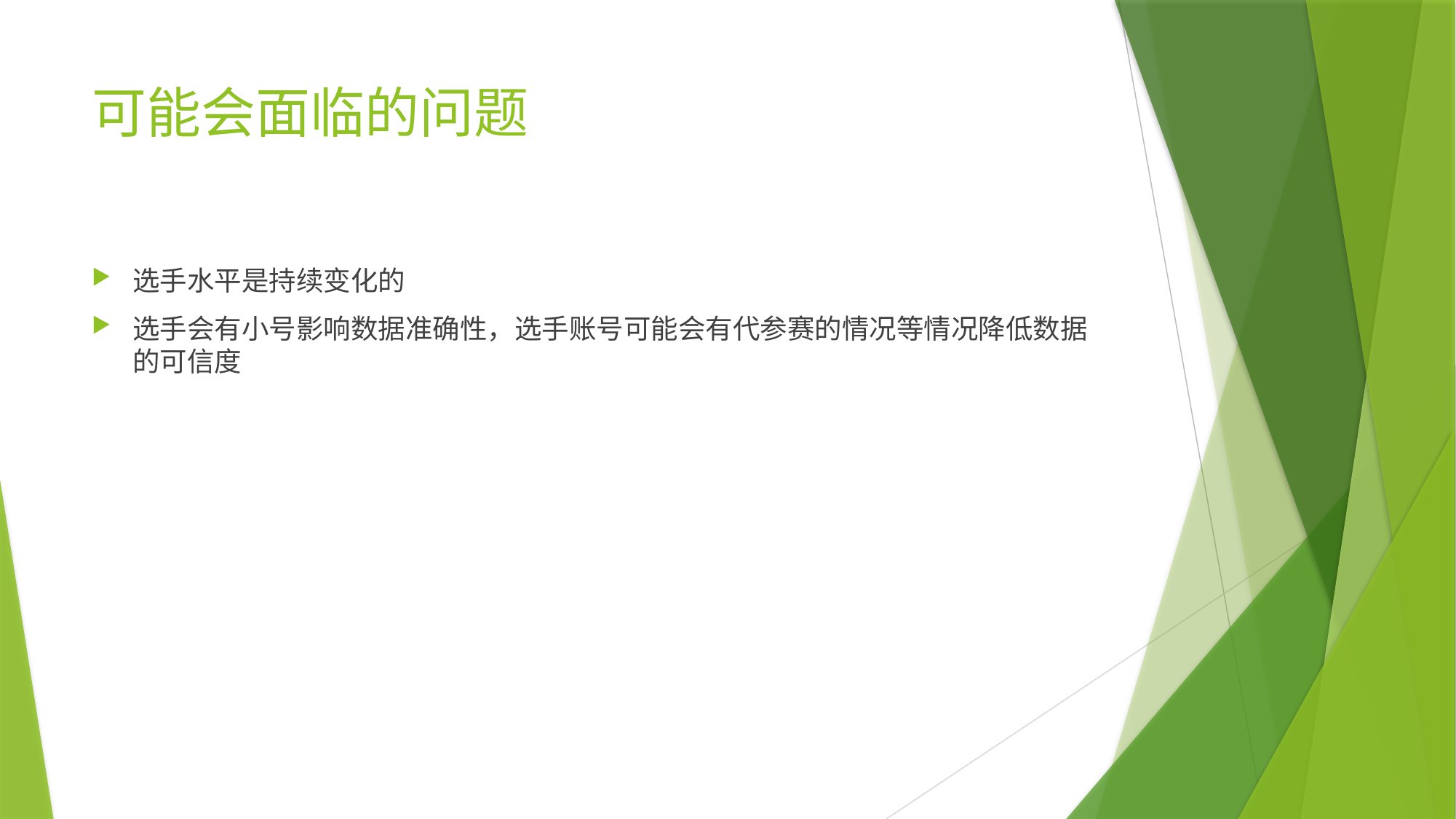

# 可能会面临的问题
选手水平是持续变化的
选手会有小号影响数据准确性，选手账号可能会有代参赛的情况等情况降低数据的可信度